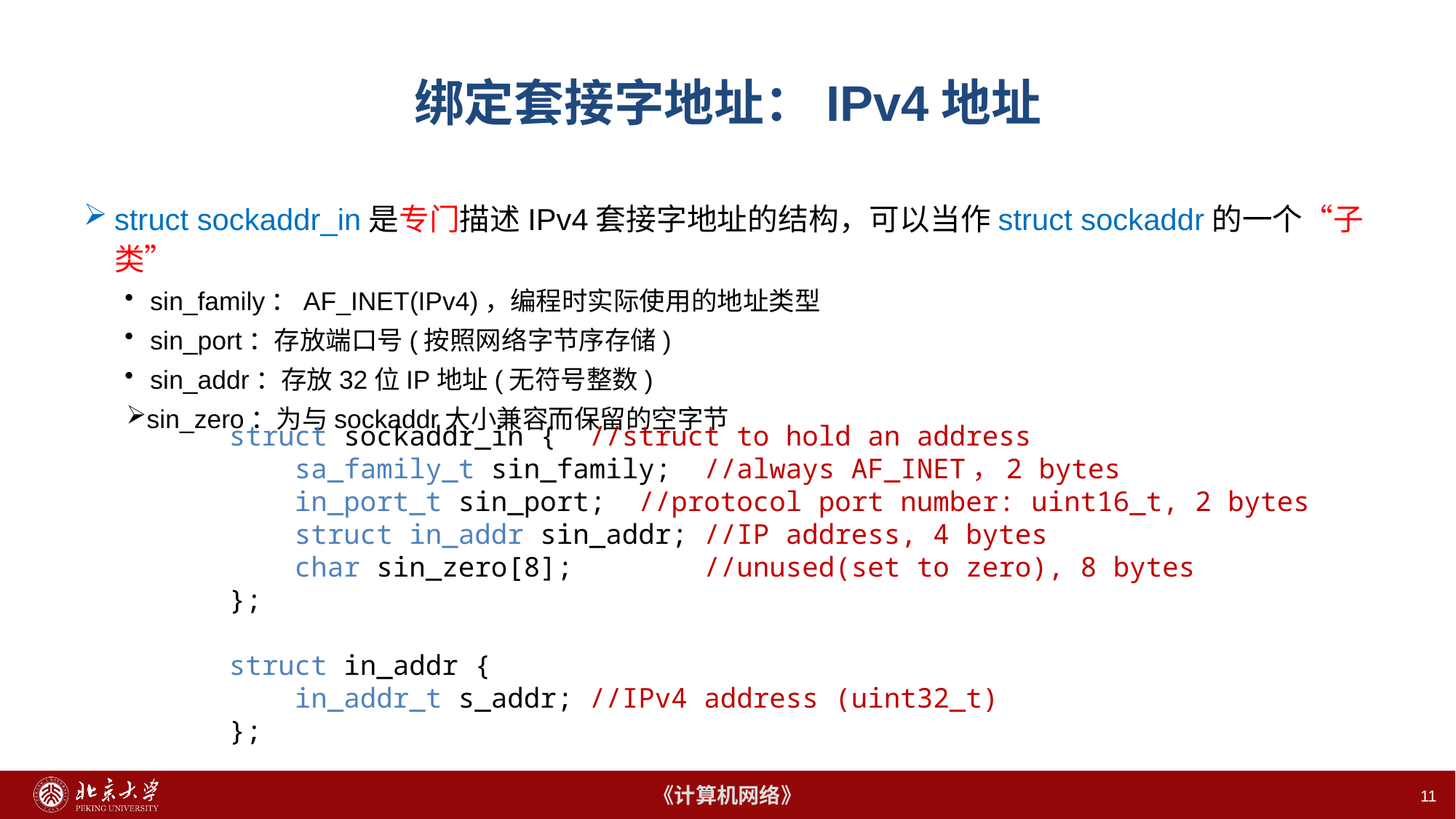

11
# 绑定套接字地址：IPv4地址
struct sockaddr_in是专门描述IPv4套接字地址的结构，可以当作struct sockaddr的一个“子类”
sin_family：AF_INET(IPv4)，编程时实际使用的地址类型
sin_port：存放端口号(按照网络字节序存储)
sin_addr：存放32位IP地址(无符号整数)
sin_zero：为与sockaddr大小兼容而保留的空字节

struct sockaddr_in {  //struct to hold an address
    sa_family_t sin_family;  //always AF_INET，2 bytes
    in_port_t sin_port;  //protocol port number: uint16_t, 2 bytes
    struct in_addr sin_addr; //IP address, 4 bytes
    char sin_zero[8];        //unused(set to zero), 8 bytes
};
struct in_addr {
    in_addr_t s_addr; //IPv4 address (uint32_t)
};